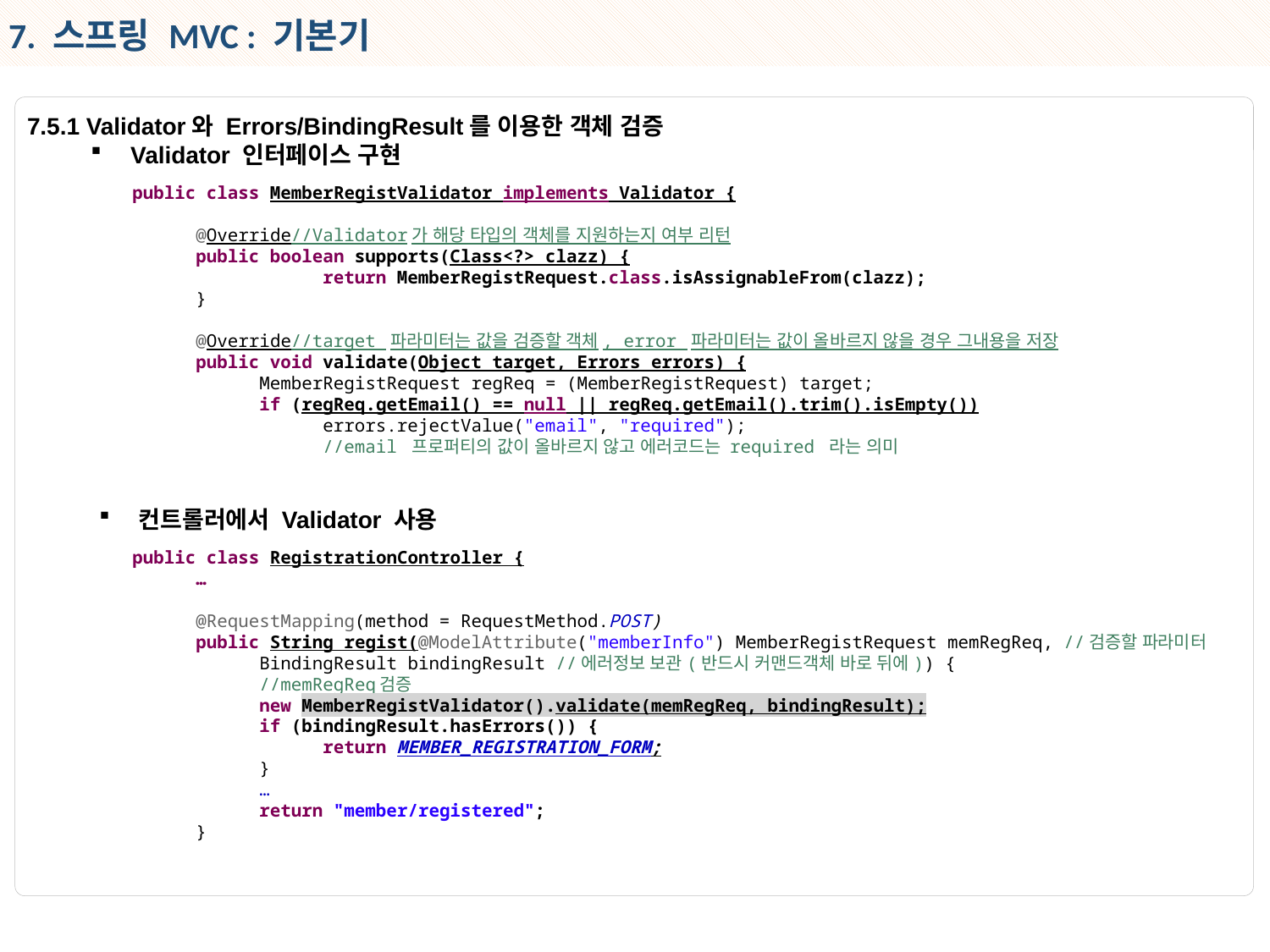

7. 스프링 MVC : 기본기
7.5.1 Validator와 Errors/BindingResult를 이용한 객체 검증
Validator 인터페이스 구현
public class MemberRegistValidator implements Validator {

@Override//Validator가 해당 타입의 객체를 지원하는지 여부 리턴
public boolean supports(Class<?> clazz) {
	return MemberRegistRequest.class.isAssignableFrom(clazz);
}

@Override//target 파라미터는 값을 검증할 객체, error 파라미터는 값이 올바르지 않을 경우 그내용을 저장
public void validate(Object target, Errors errors) {
MemberRegistRequest regReq = (MemberRegistRequest) target;
if (regReq.getEmail() == null || regReq.getEmail().trim().isEmpty())
errors.rejectValue("email", "required");
//email 프로퍼티의 값이 올바르지 않고 에러코드는 required 라는 의미
컨트롤러에서 Validator 사용
public class RegistrationController {
…

@RequestMapping(method = RequestMethod.POST)
public String regist(@ModelAttribute("memberInfo") MemberRegistRequest memRegReq, //검증할 파라미터
BindingResult bindingResult //에러정보 보관(반드시 커맨드객체 바로 뒤에)) {
//memRegReq검증
new MemberRegistValidator().validate(memRegReq, bindingResult);
if (bindingResult.hasErrors()) {
return MEMBER_REGISTRATION_FORM;
}
…
return "member/registered";
}